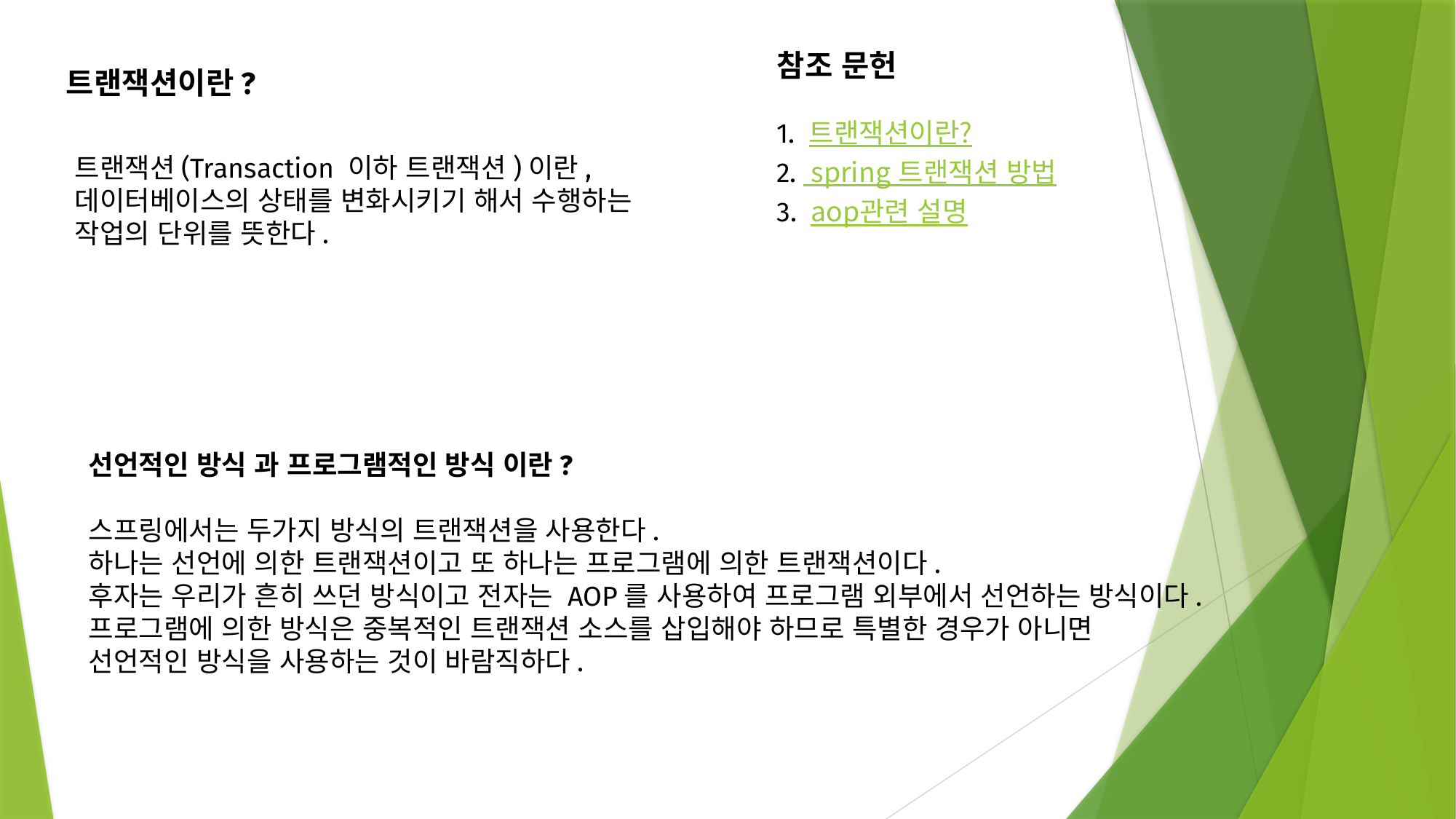

참조 문헌

1. 트랜잭션이란?
2. spring 트랜잭션 방법
3. aop관련 설명

트랜잭션이란?
트랜잭션(Transaction 이하 트랜잭션)이란, 데이터베이스의 상태를 변화시키기 해서 수행하는 작업의 단위를 뜻한다.

선언적인 방식 과 프로그램적인 방식 이란?

스프링에서는 두가지 방식의 트랜잭션을 사용한다.
하나는 선언에 의한 트랜잭션이고 또 하나는 프로그램에 의한 트랜잭션이다.
후자는 우리가 흔히 쓰던 방식이고 전자는 AOP를 사용하여 프로그램 외부에서 선언하는 방식이다.
프로그램에 의한 방식은 중복적인 트랜잭션 소스를 삽입해야 하므로 특별한 경우가 아니면
선언적인 방식을 사용하는 것이 바람직하다.